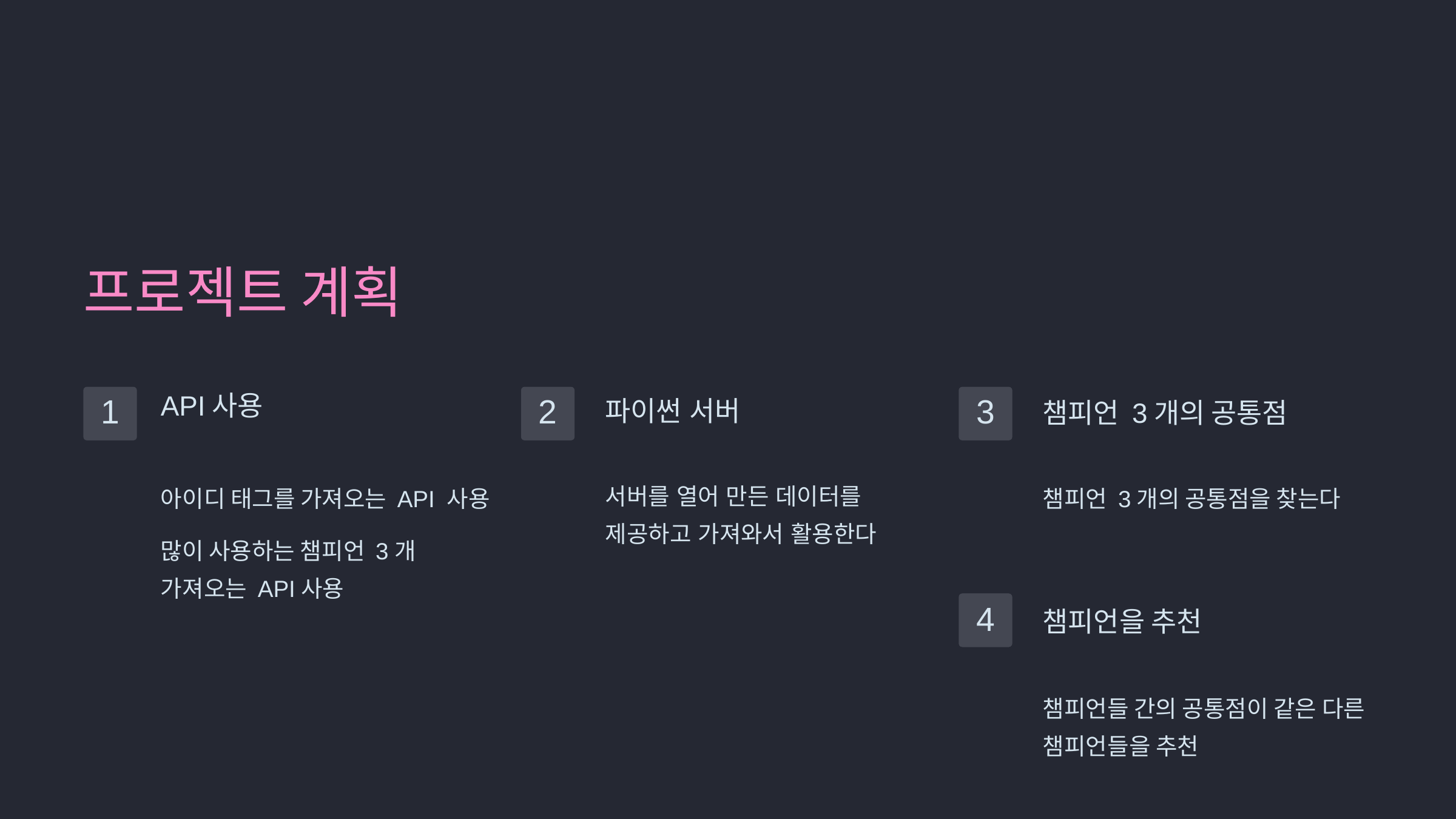

프로젝트 계획

API사용

파이썬 서버
챔피언 3개의 공통점
1
2
3

서버를 열어 만든 데이터를 제공하고 가져와서 활용한다
챔피언 3개의 공통점을 찾는다
아이디 태그를 가져오는 API 사용
많이 사용하는 챔피언 3개 가져오는 API사용

챔피언을 추천
4
챔피언들 간의 공통점이 같은 다른 챔피언들을 추천